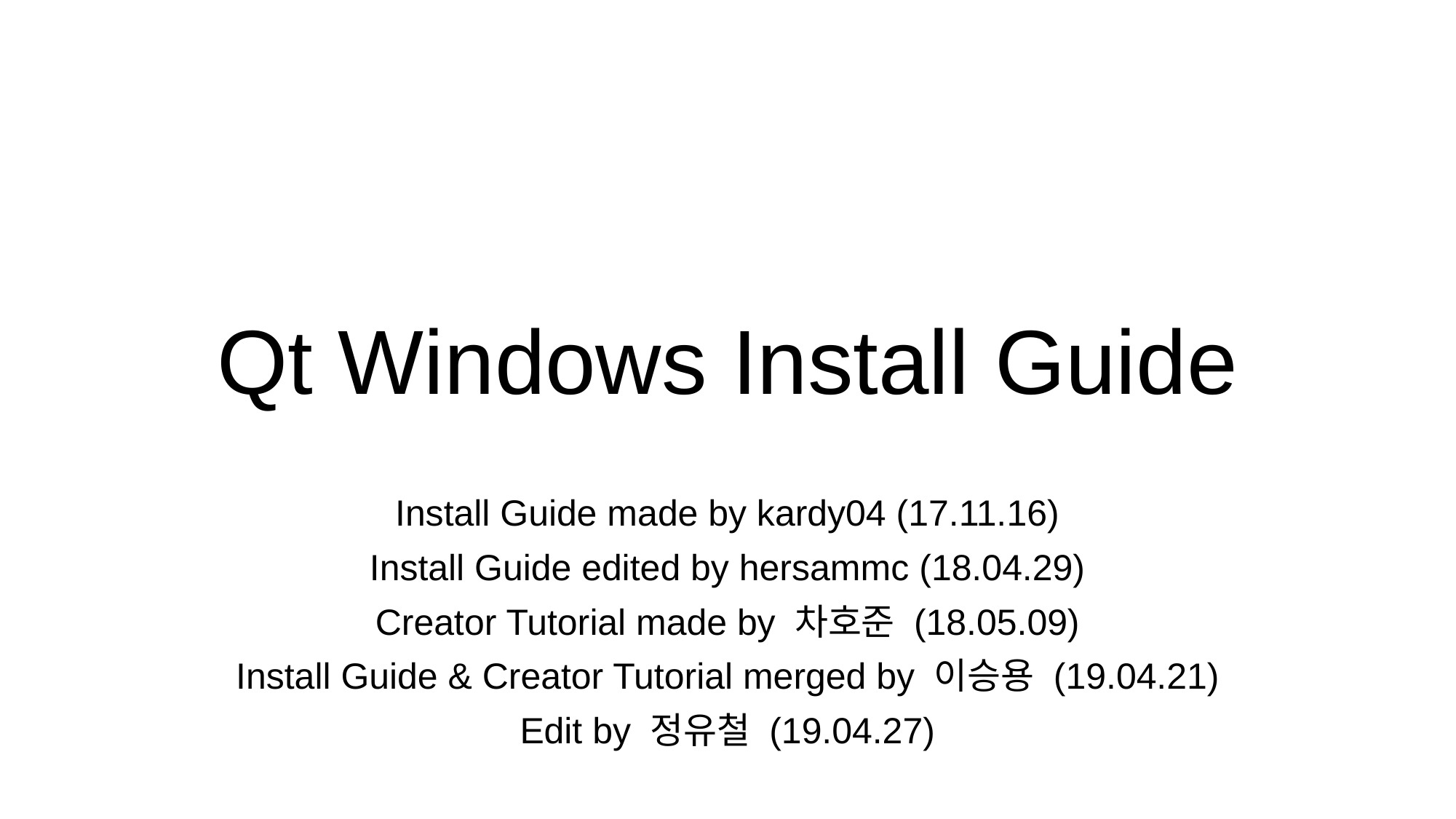

# Qt Windows Install Guide

Install Guide made by kardy04 (17.11.16)
Install Guide edited by hersammc (18.04.29)
Creator Tutorial made by 차호준 (18.05.09)
Install Guide & Creator Tutorial merged by 이승용 (19.04.21)
Edit by 정유철 (19.04.27)